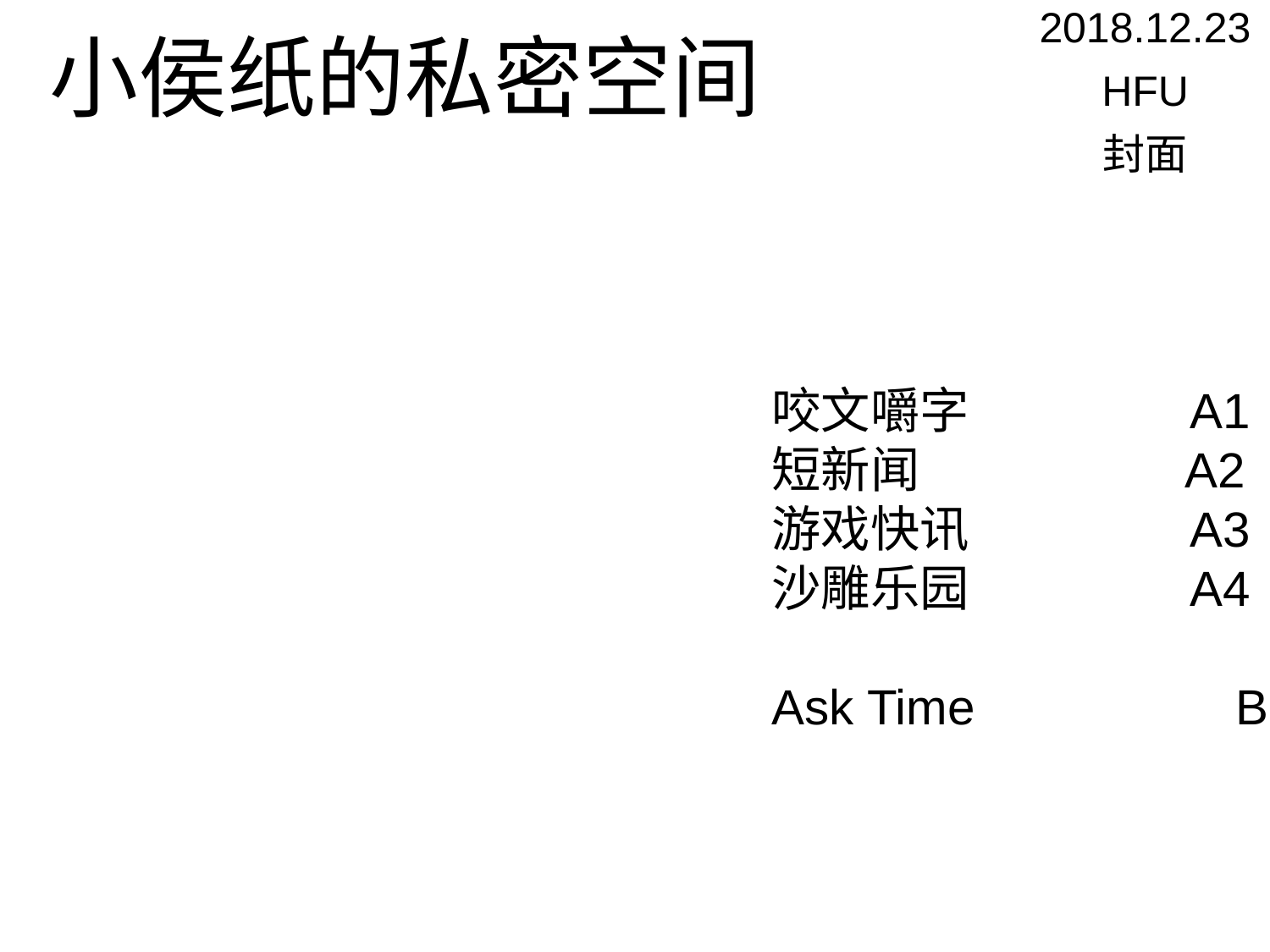

2018.12.23
HFU
封面
# 小侯纸的私密空间
咬文嚼字                   A1
短新闻                       A2
游戏快讯                   A3
沙雕乐园                   A4

Ask Time                   B1